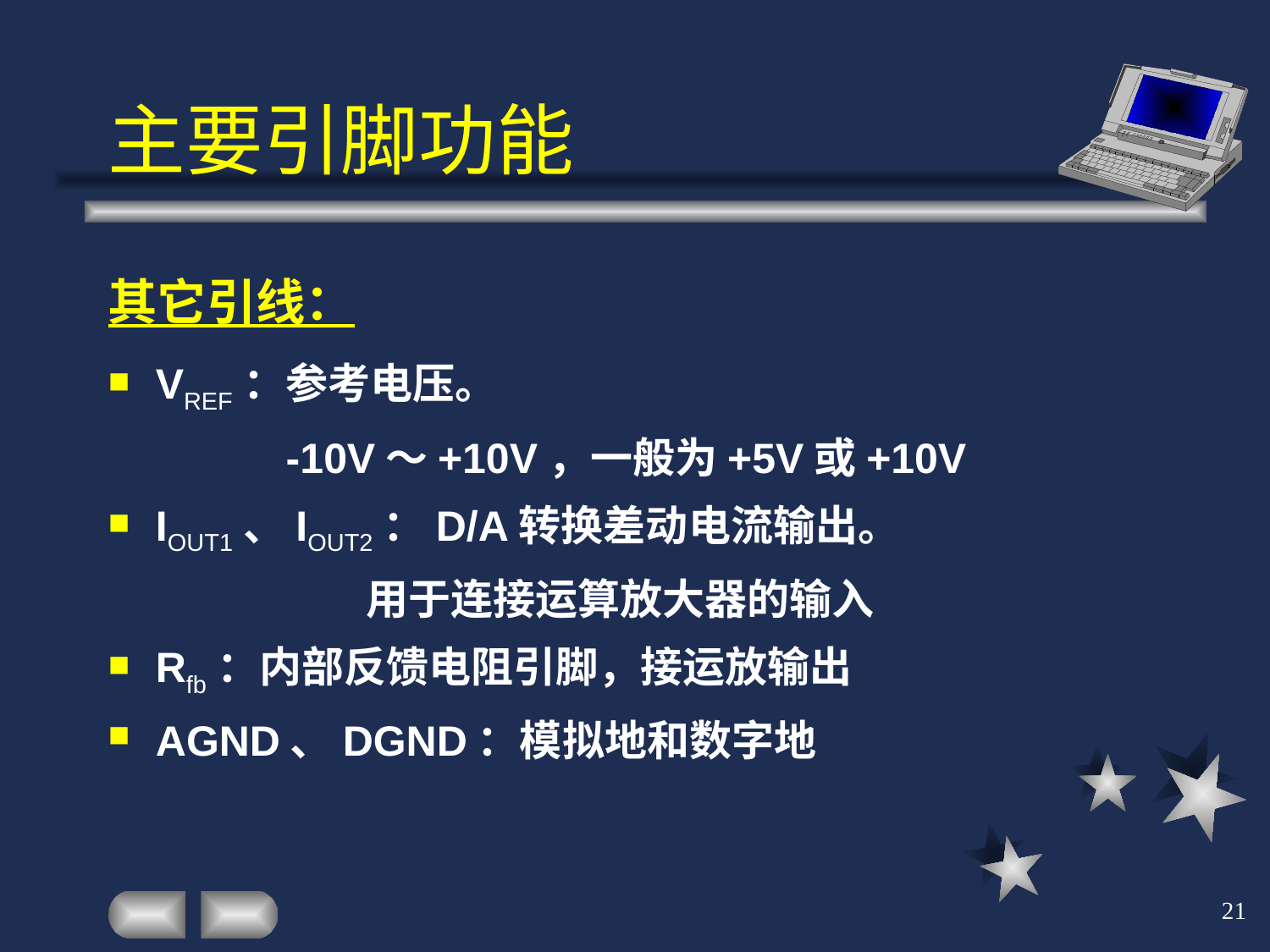

# 主要引脚功能
其它引线：
VREF：参考电压。
               -10V～+10V，一般为+5V或+10V
IOUT1、IOUT2：D/A转换差动电流输出。
                          用于连接运算放大器的输入
Rfb：内部反馈电阻引脚，接运放输出
AGND、DGND：模拟地和数字地
21